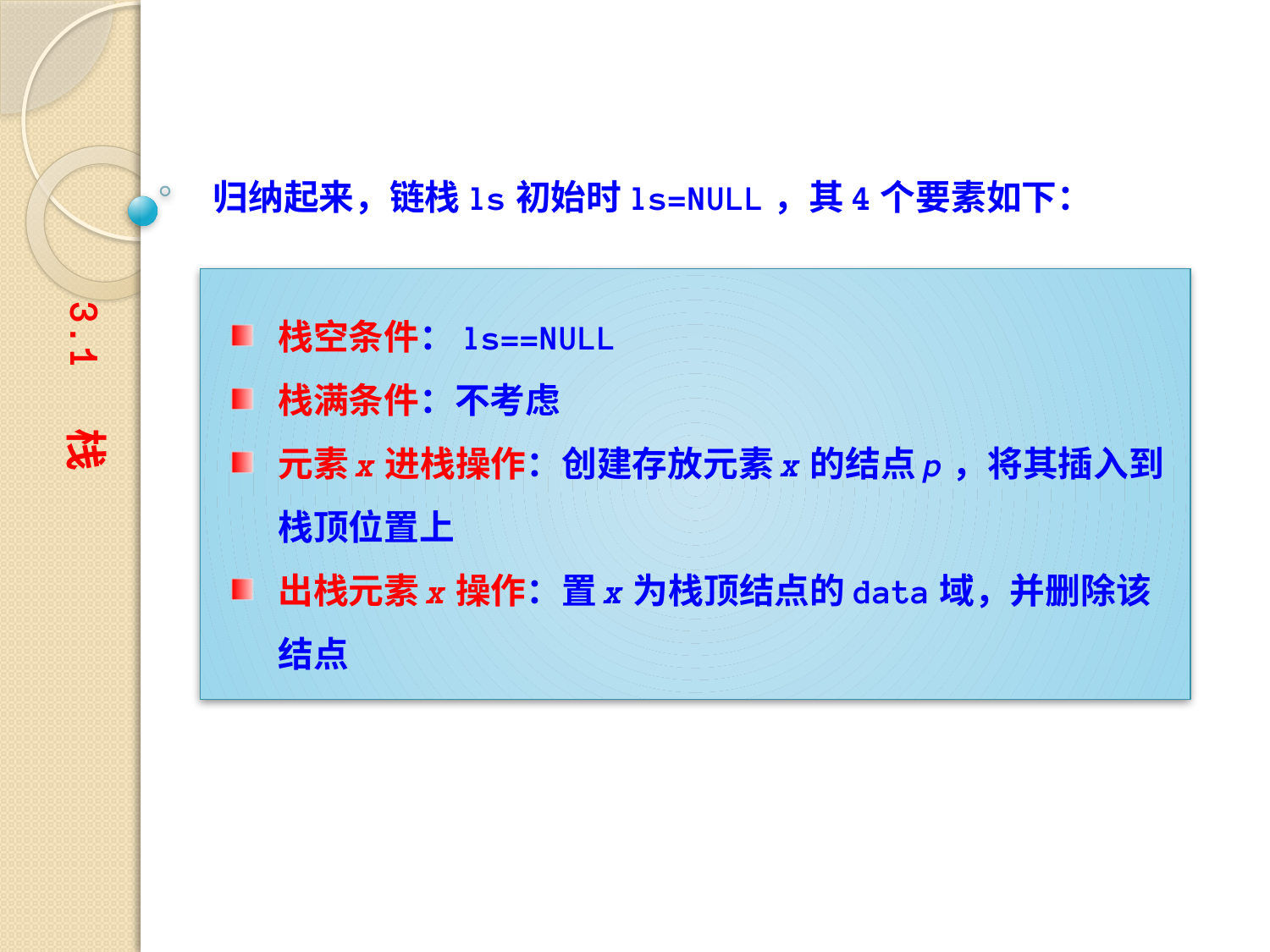

归纳起来，链栈ls初始时ls=NULL，其4个要素如下：
栈空条件：ls==NULL
栈满条件：不考虑
元素x进栈操作：创建存放元素x的结点p，将其插入到栈顶位置上
出栈元素x操作：置x为栈顶结点的data域，并删除该结点
3.1  栈